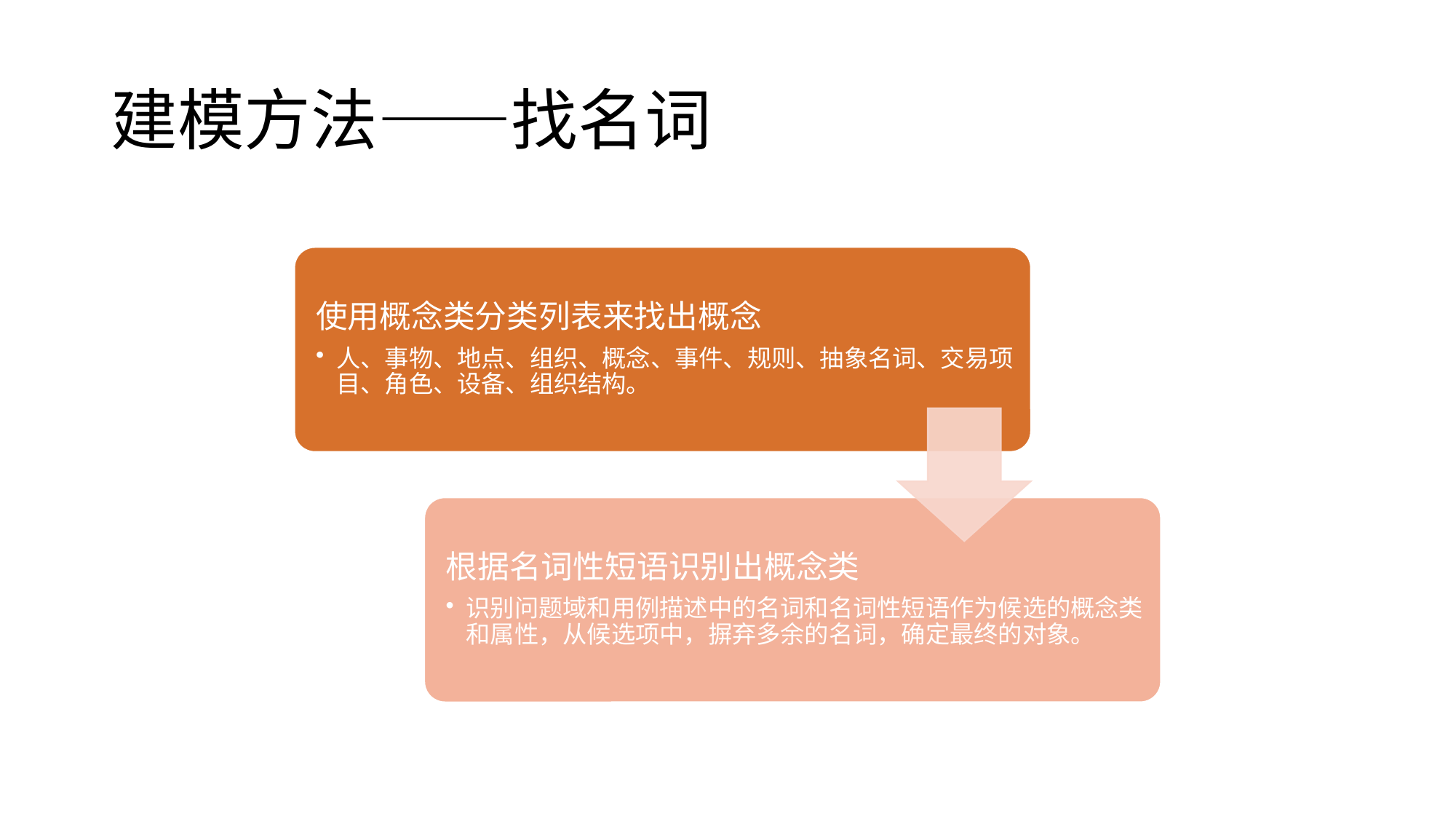

# 建模方法——找名词
使用概念类分类列表来找出概念
人、事物、地点、组织、概念、事件、规则、抽象名词、交易项目、角色、设备、组织结构。
根据名词性短语识别出概念类
识别问题域和用例描述中的名词和名词性短语作为候选的概念类和属性，从候选项中，摒弃多余的名词，确定最终的对象。